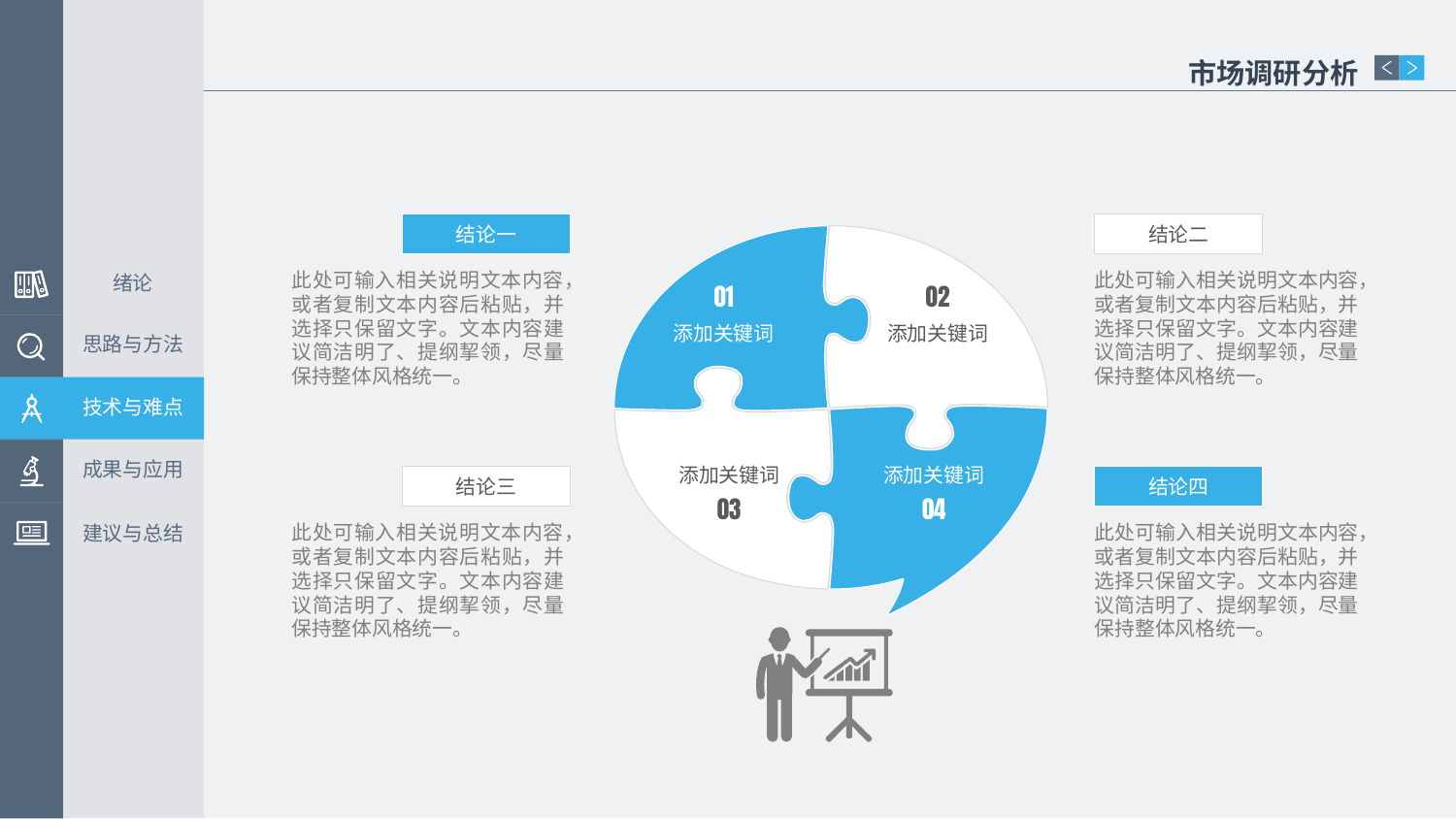

市场调研分析

结论一
结论二

绪论
此处可输入相关说明文本内容，或者复制文本内容后粘贴，并选择只保留文字。文本内容建议简洁明了、提纲挈领，尽量保持整体风格统一。
此处可输入相关说明文本内容，或者复制文本内容后粘贴，并选择只保留文字。文本内容建议简洁明了、提纲挈领，尽量保持整体风格统一。

01
02
添加关键词
添加关键词
思路与方法

技术与难点

成果与应用
添加关键词
添加关键词

结论三
结论四
03
04
建议与总结
此处可输入相关说明文本内容，或者复制文本内容后粘贴，并选择只保留文字。文本内容建议简洁明了、提纲挈领，尽量保持整体风格统一。
此处可输入相关说明文本内容，或者复制文本内容后粘贴，并选择只保留文字。文本内容建议简洁明了、提纲挈领，尽量保持整体风格统一。